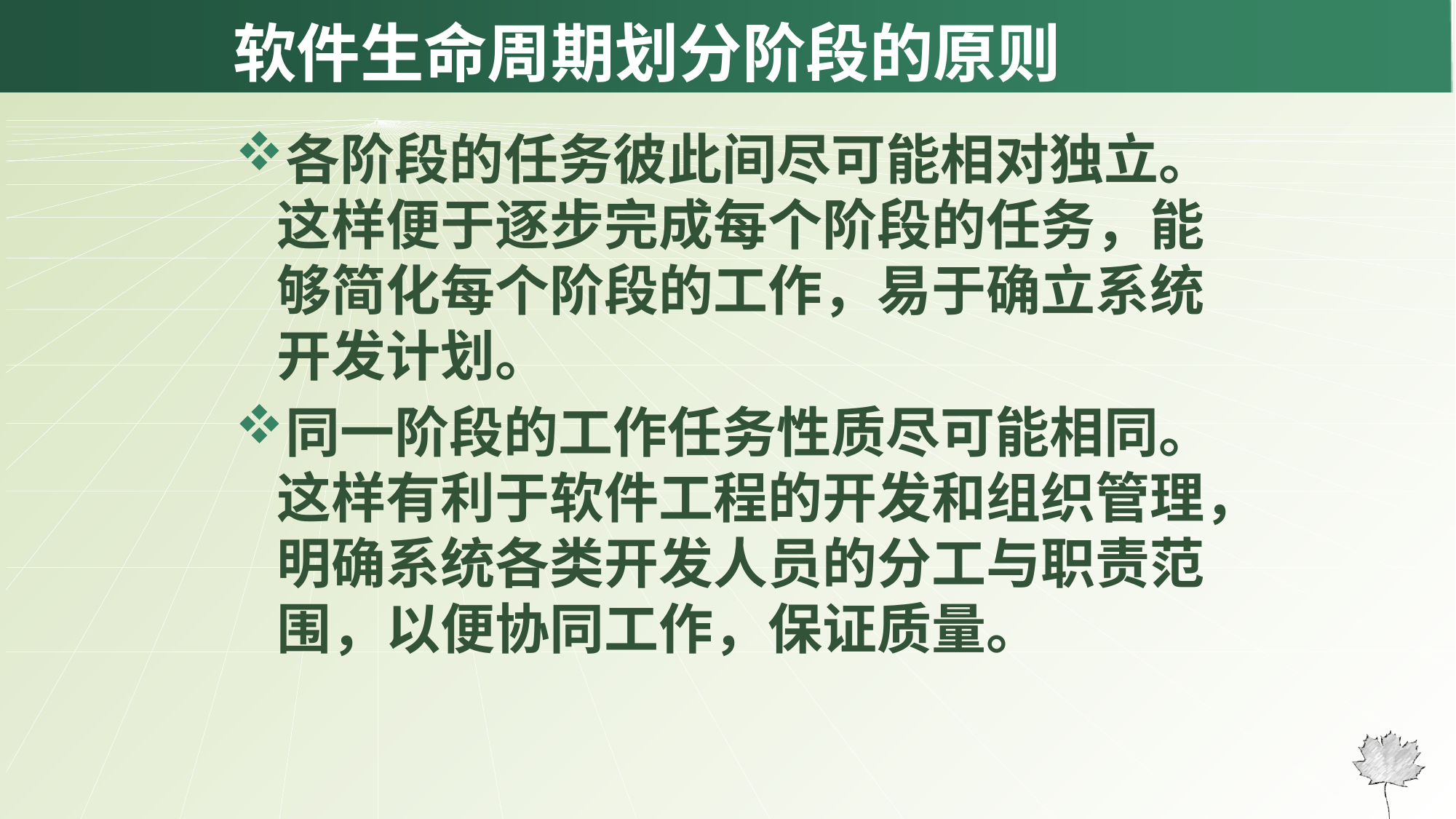

# 软件生命周期划分阶段的原则
各阶段的任务彼此间尽可能相对独立。这样便于逐步完成每个阶段的任务，能够简化每个阶段的工作，易于确立系统开发计划。
同一阶段的工作任务性质尽可能相同。这样有利于软件工程的开发和组织管理，明确系统各类开发人员的分工与职责范围，以便协同工作，保证质量。